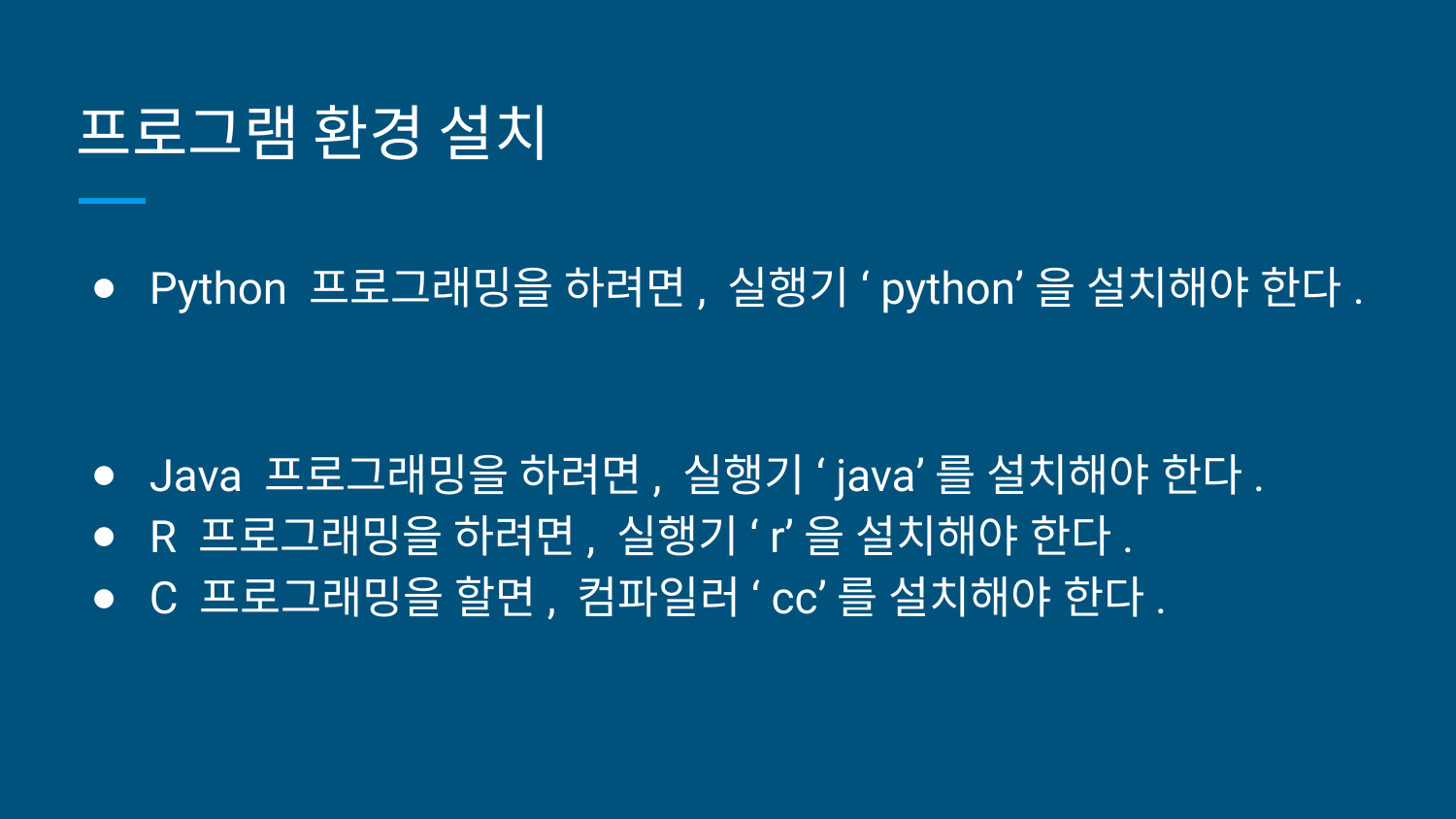

# 프로그램 환경 설치
Python 프로그래밍을 하려면, 실행기 ‘python’을 설치해야 한다.

Java 프로그래밍을 하려면, 실행기 ‘java’를 설치해야 한다.
R 프로그래밍을 하려면, 실행기 ‘r’을 설치해야 한다.
C 프로그래밍을 할면, 컴파일러 ‘cc’를 설치해야 한다.